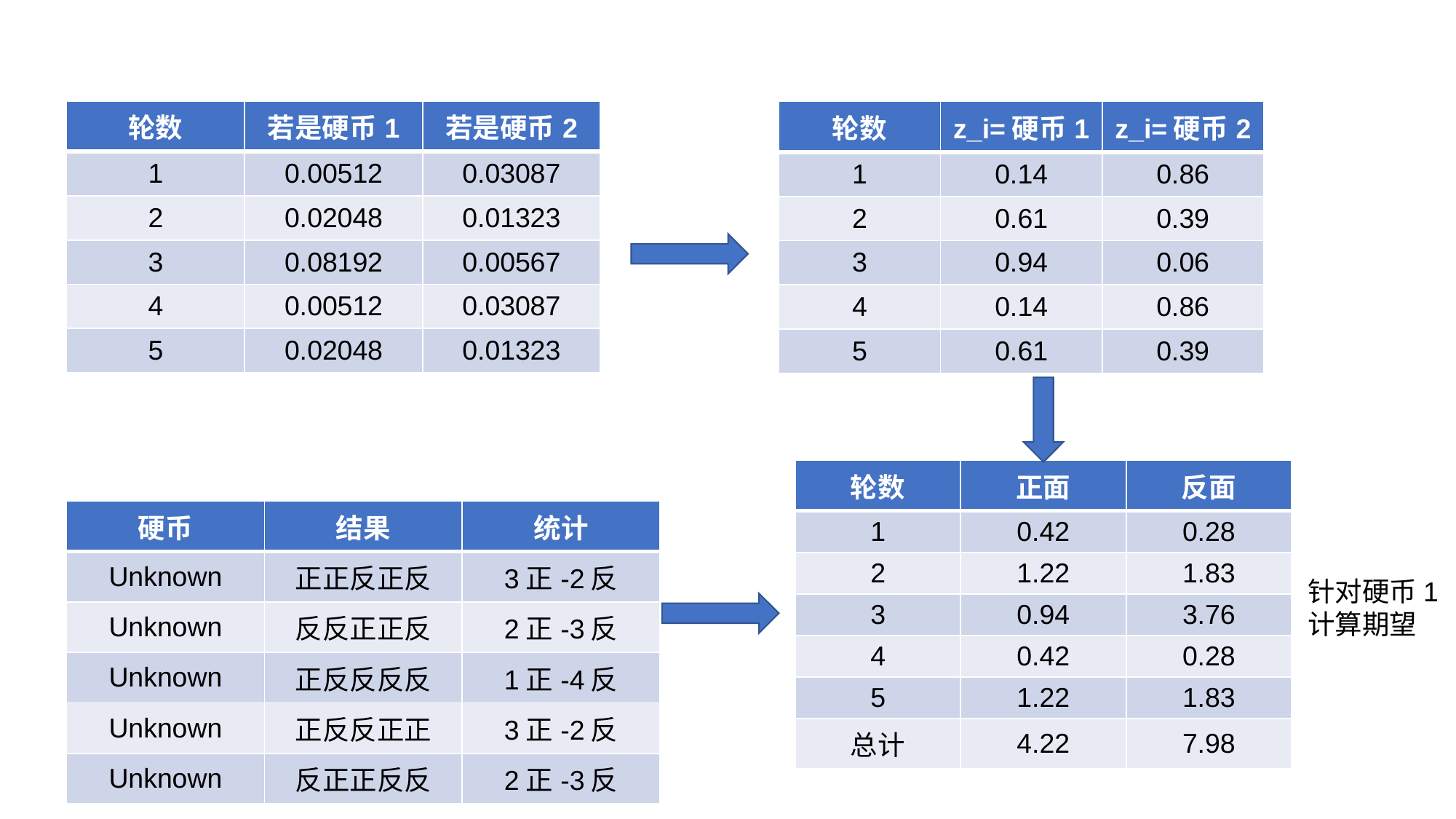

| 轮数 | 若是硬币1 | 若是硬币2 |
| --- | --- | --- |
| 1 | 0.00512 | 0.03087 |
| 2 | 0.02048 | 0.01323 |
| 3 | 0.08192 | 0.00567 |
| 4 | 0.00512 | 0.03087 |
| 5 | 0.02048 | 0.01323 |
| 轮数 | z\_i=硬币1 | z\_i=硬币2 |
| --- | --- | --- |
| 1 | 0.14 | 0.86 |
| 2 | 0.61 | 0.39 |
| 3 | 0.94 | 0.06 |
| 4 | 0.14 | 0.86 |
| 5 | 0.61 | 0.39 |

| 轮数 | 正面 | 反面 |
| --- | --- | --- |
| 1 | 0.42 | 0.28 |
| 2 | 1.22 | 1.83 |
| 3 | 0.94 | 3.76 |
| 4 | 0.42 | 0.28 |
| 5 | 1.22 | 1.83 |
| 总计 | 4.22 | 7.98 |
| 硬币 | 结果 | 统计 |
| --- | --- | --- |
| Unknown | 正正反正反 | 3正-2反 |
| Unknown | 反反正正反 | 2正-3反 |
| Unknown | 正反反反反 | 1正-4反 |
| Unknown | 正反反正正 | 3正-2反 |
| Unknown | 反正正反反 | 2正-3反 |
针对硬币1
计算期望